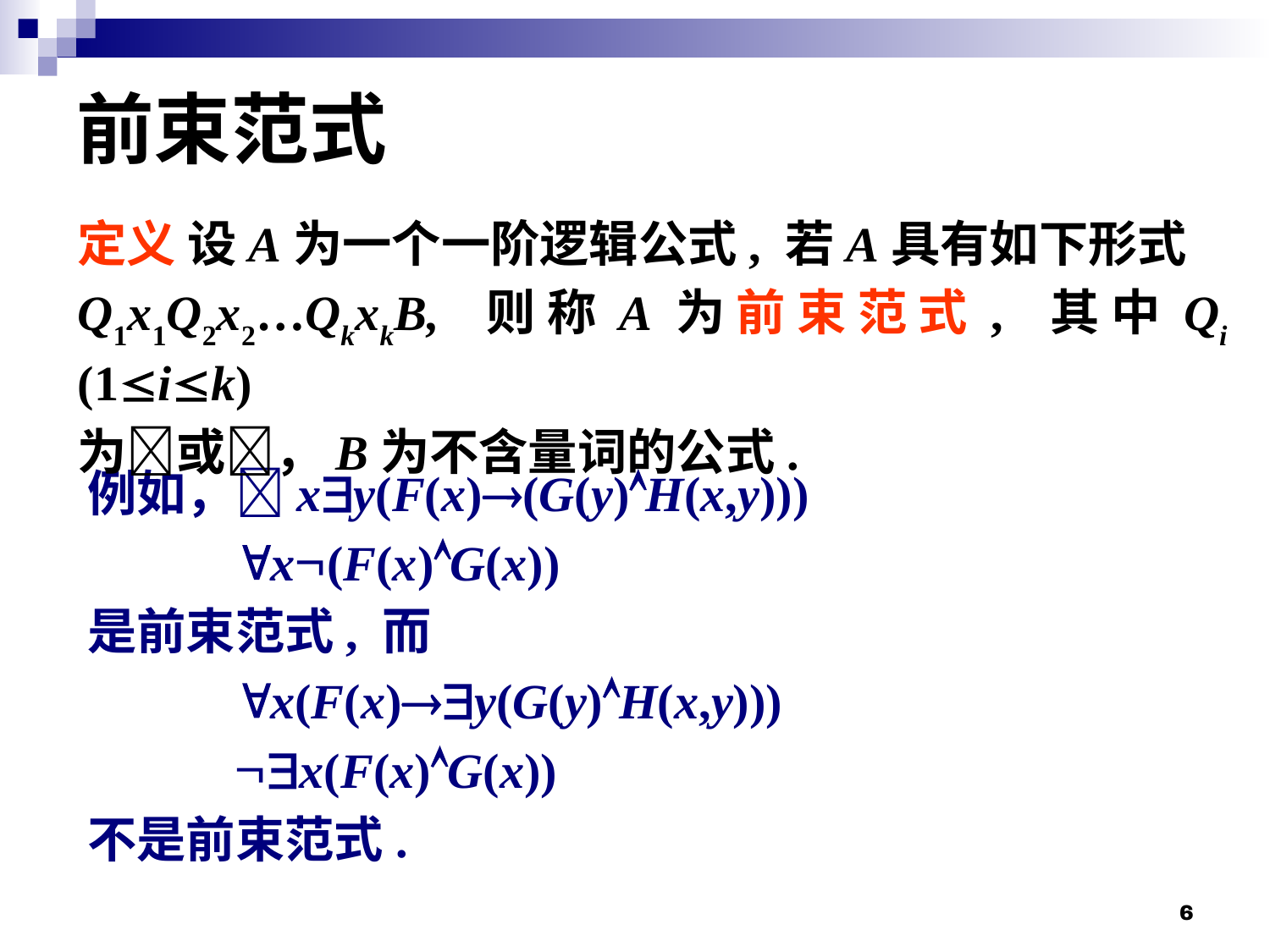

# 前束范式
定义 设A为一个一阶逻辑公式, 若A具有如下形式
Q1x1Q2x2…QkxkB, 则称A为前束范式, 其中Qi (1≤i≤k)
为∀或∃，B为不含量词的公式.
例如，∀x∃y(F(x)→(G(y)∧H(x,y)))
            ∀x¬(F(x)∧G(x))
是前束范式, 而
            ∀x(F(x)→∃y(G(y)∧H(x,y)))
            ¬∃x(F(x)∧G(x))
不是前束范式.
6